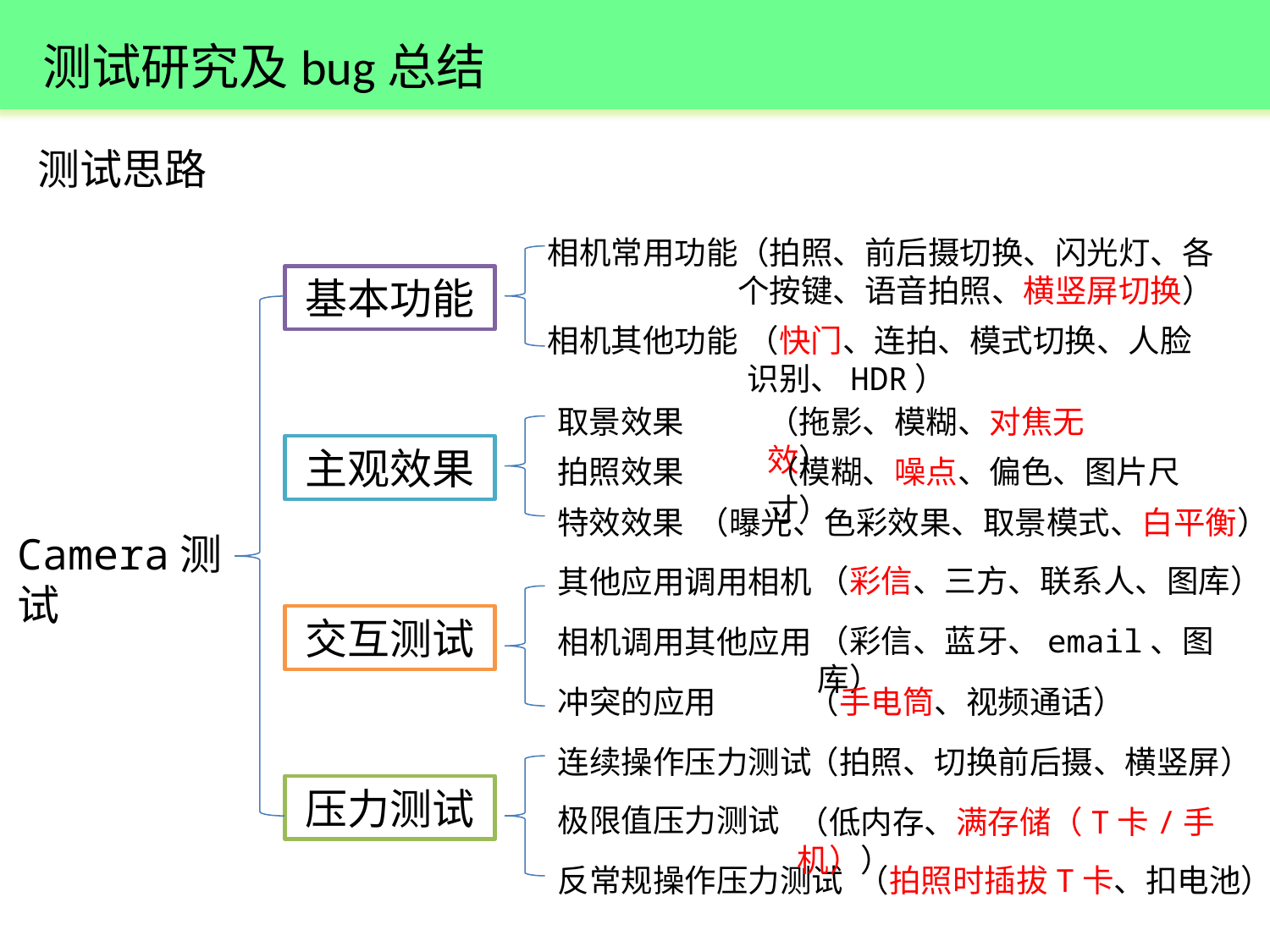

测试研究及bug总结
测试思路
相机常用功能
（拍照、前后摄切换、闪光灯、各个按键、语音拍照、横竖屏切换）

基本功能
主观效果
Camera测试
交互测试
压力测试
相机其他功能
（快门、连拍、模式切换、人脸识别、HDR）
取景效果
（拖影、模糊、对焦无效）

拍照效果
（模糊、噪点、偏色、图片尺寸）
特效效果
（曝光、色彩效果、取景模式、白平衡）
（彩信、三方、联系人、图库）
其他应用调用相机

（彩信、蓝牙、email、图库）
相机调用其他应用
冲突的应用
（手电筒、视频通话）
连续操作压力测试
（拍照、切换前后摄、横竖屏）

极限值压力测试
（低内存、满存储（T卡/手机））
反常规操作压力测试
（拍照时插拔T卡、扣电池）